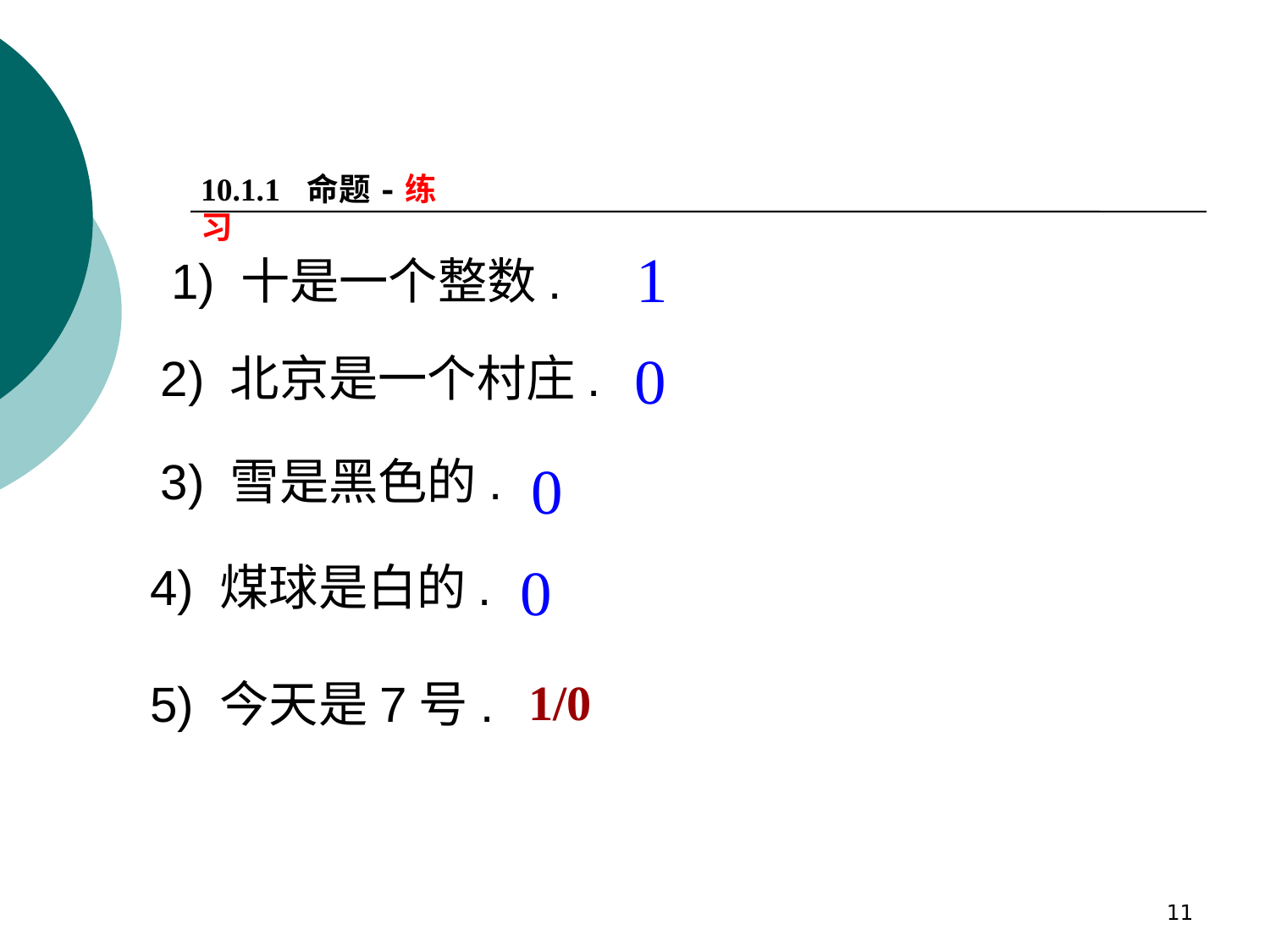

10.1.1 命题-练习
1
1) 十是一个整数.

0
2) 北京是一个村庄.
3) 雪是黑色的.
0
0
4) 煤球是白的.
1/0
5) 今天是7号.
11